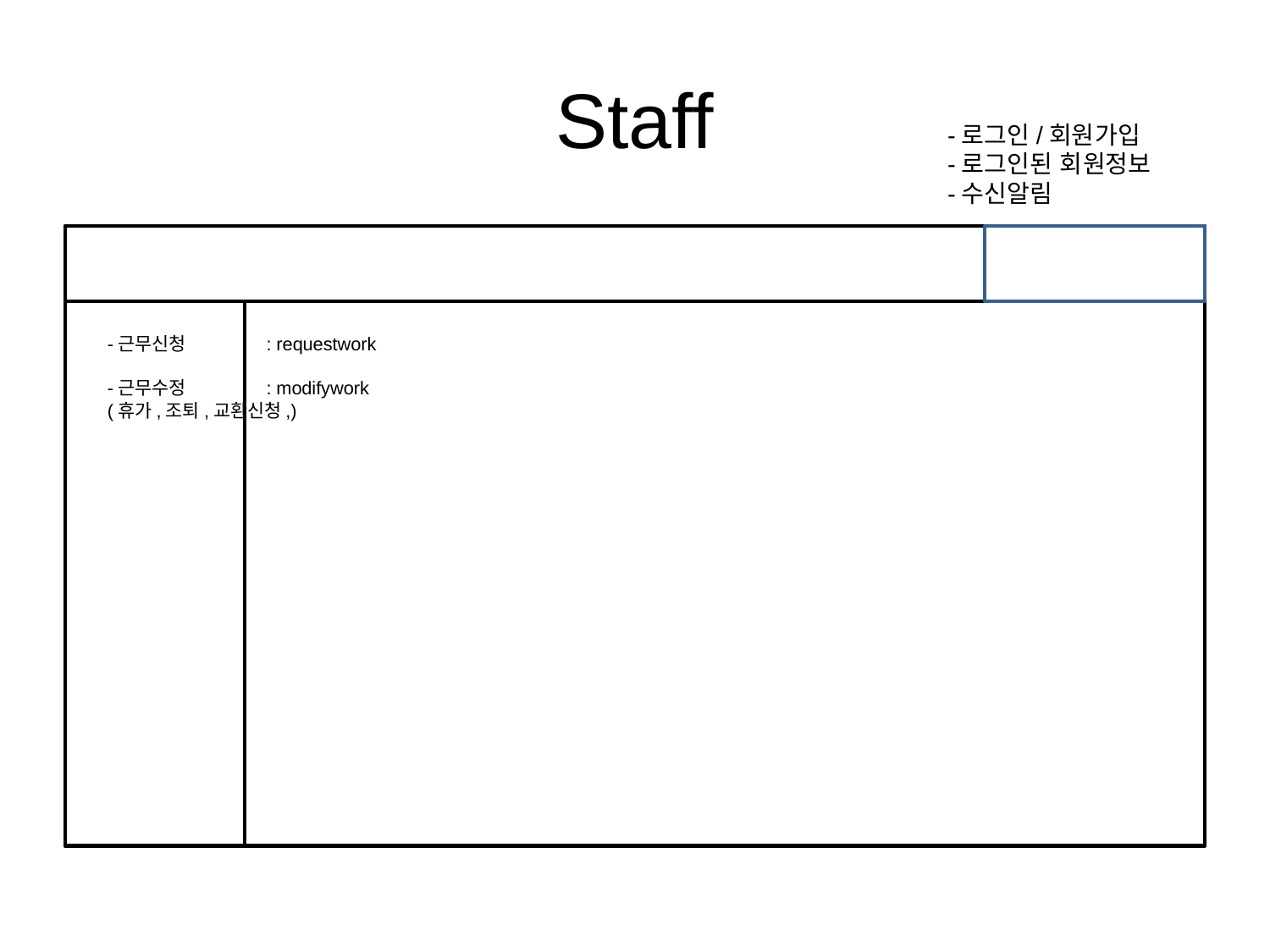

# Staff
-로그인/회원가입
-로그인된 회원정보
-수신알림

-근무신청               : requestwork

-근무수정               : modifywork
(휴가,조퇴,교환신청,)